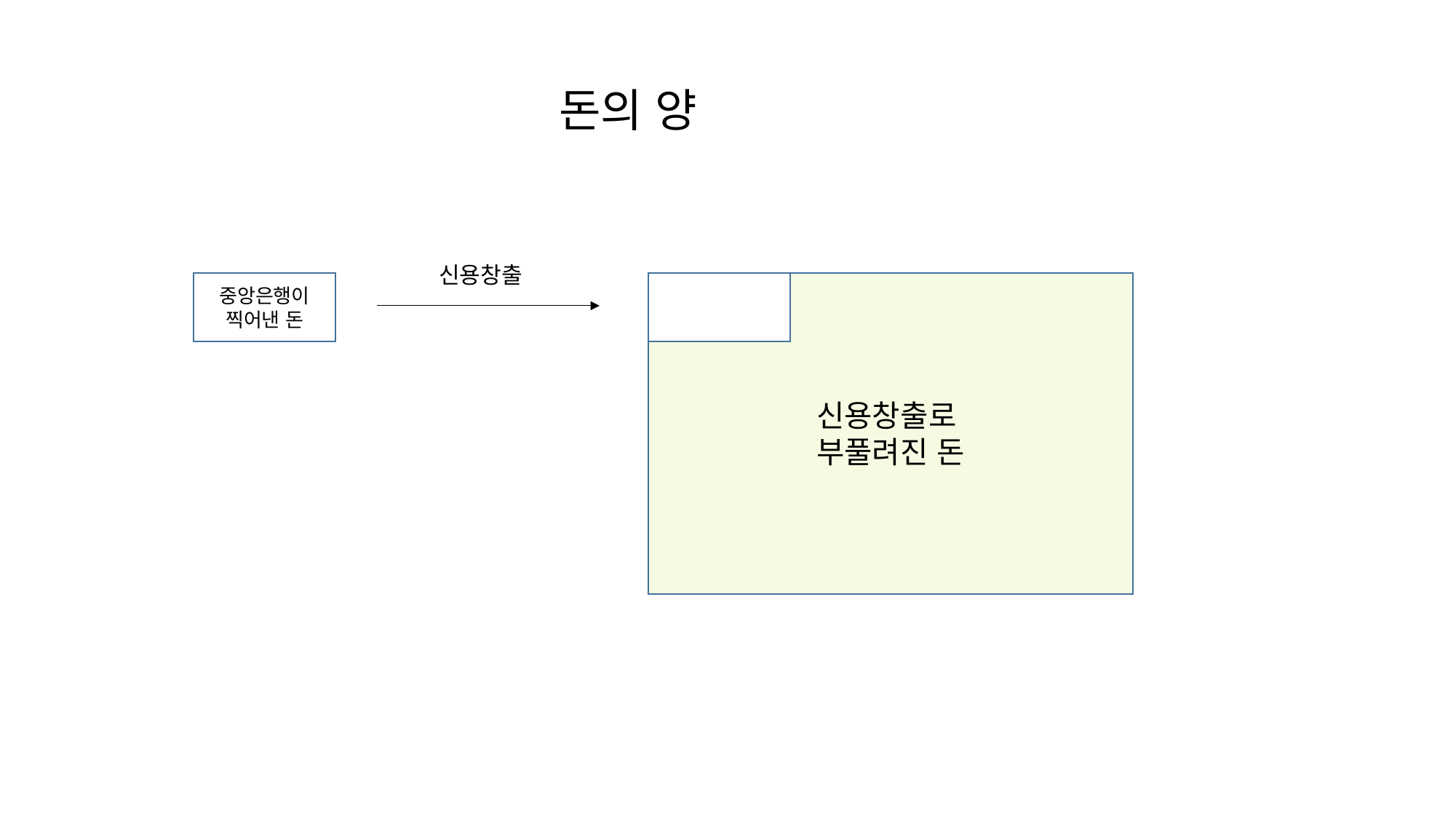

돈의 양

신용창출
신용창출로
부풀려진 돈
중앙은행이
찍어낸 돈